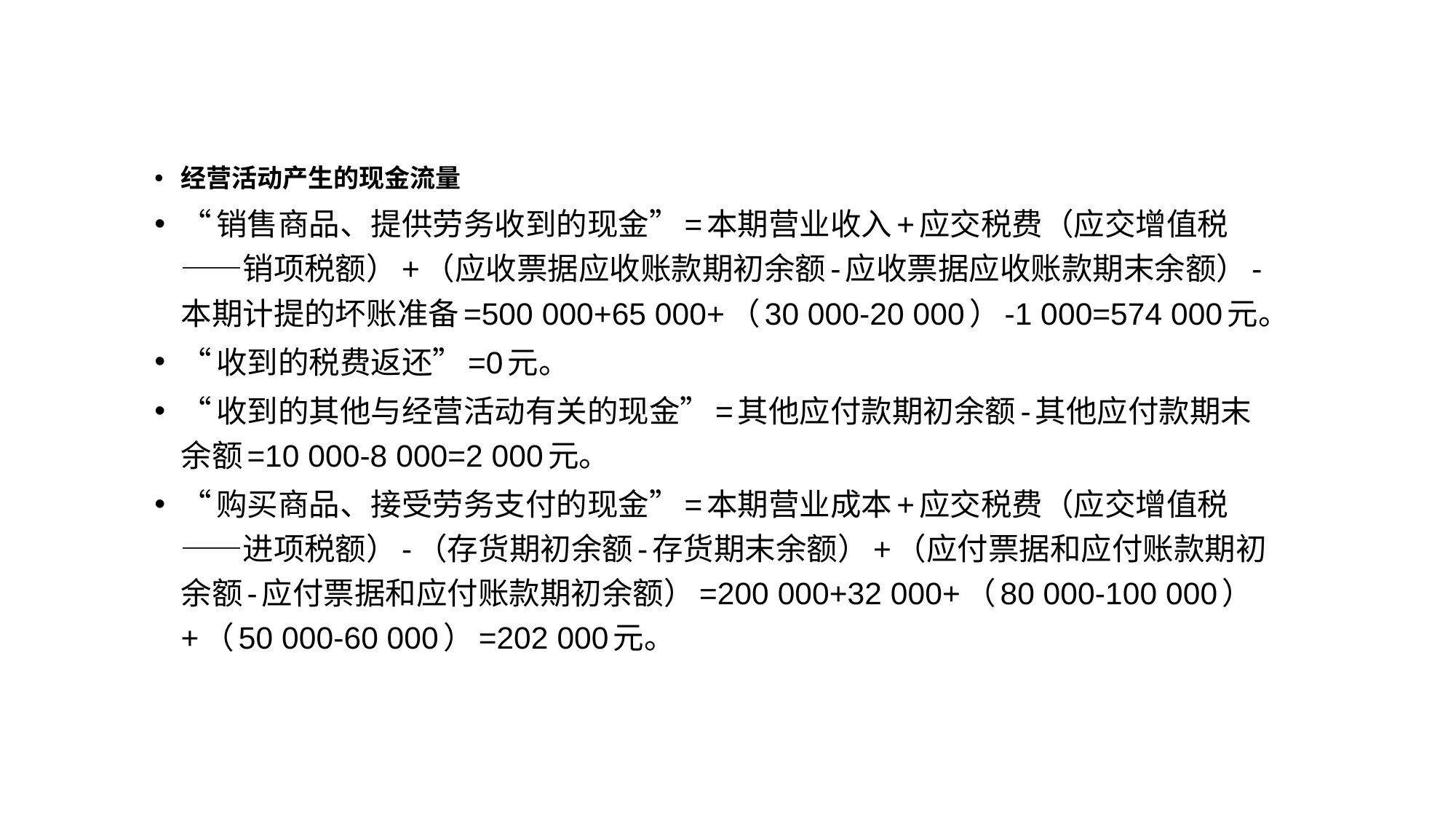

经营活动产生的现金流量
“销售商品、提供劳务收到的现金”=本期营业收入+应交税费（应交增值税——销项税额）+（应收票据应收账款期初余额-应收票据应收账款期末余额）-本期计提的坏账准备=500 000+65 000+（30 000-20 000）-1 000=574 000元。
“收到的税费返还”=0元。
“收到的其他与经营活动有关的现金”=其他应付款期初余额-其他应付款期末余额=10 000-8 000=2 000元。
“购买商品、接受劳务支付的现金”=本期营业成本+应交税费（应交增值税——进项税额）-（存货期初余额-存货期末余额）+（应付票据和应付账款期初余额-应付票据和应付账款期初余额）=200 000+32 000+（80 000-100 000）+（50 000-60 000）=202 000元。

2023/3/30
80